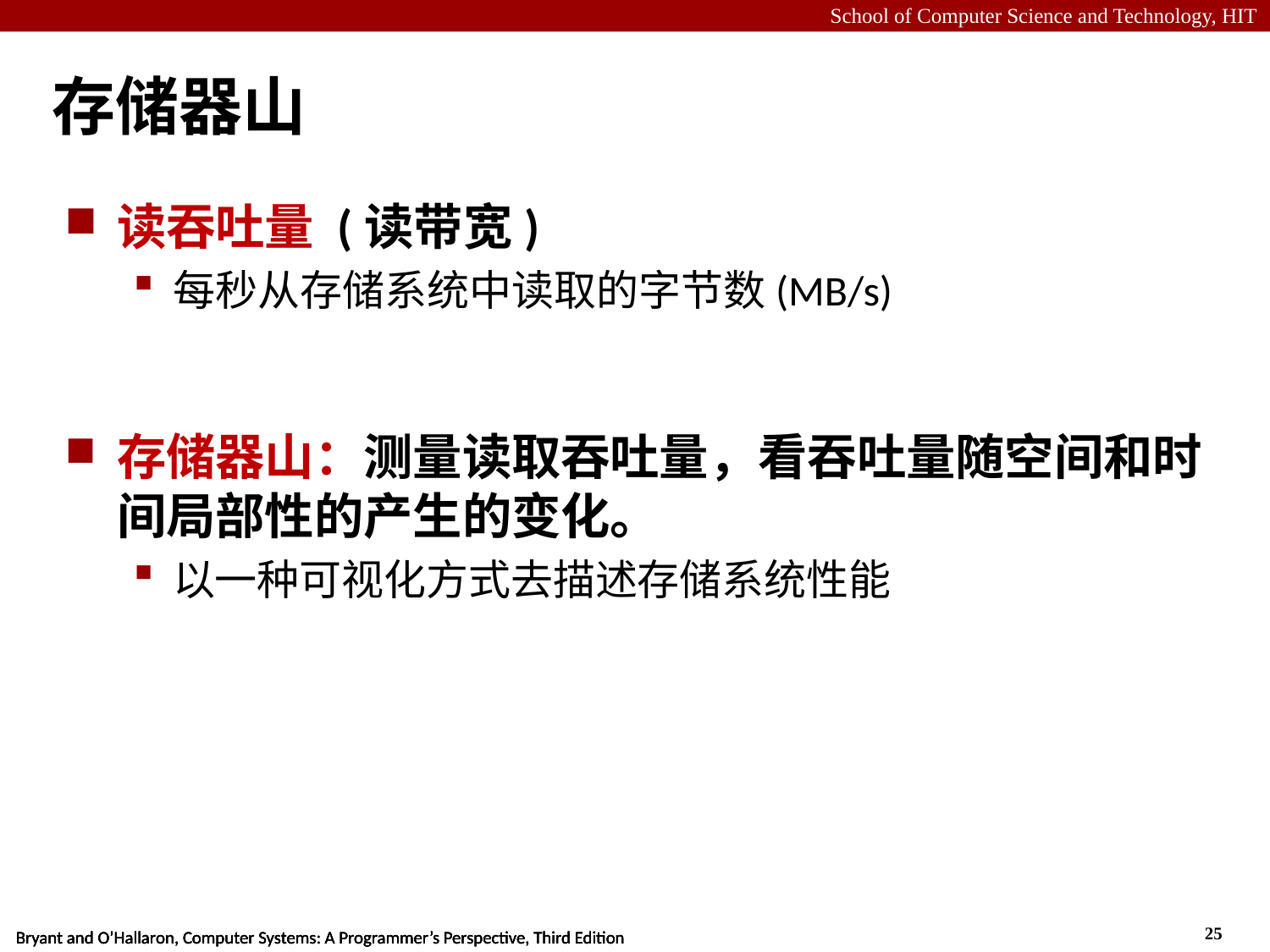

# 存储器山
读吞吐量 (读带宽)
每秒从存储系统中读取的字节数(MB/s)

存储器山：测量读取吞吐量，看吞吐量随空间和时间局部性的产生的变化。
以一种可视化方式去描述存储系统性能